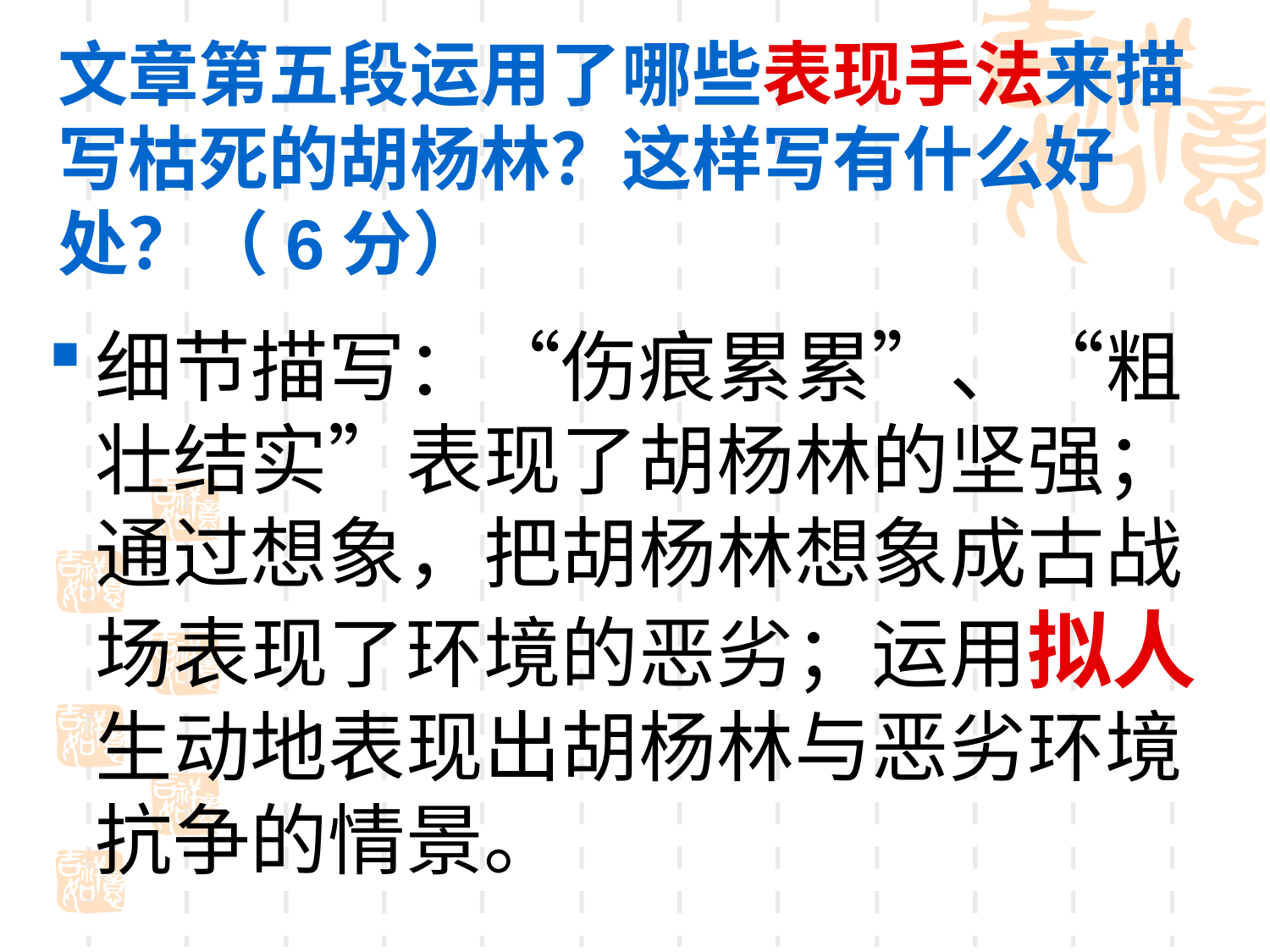

# 文章第五段运用了哪些表现手法来描写枯死的胡杨林？这样写有什么好处？（6分）
细节描写：“伤痕累累”、“粗壮结实”表现了胡杨林的坚强；通过想象，把胡杨林想象成古战场表现了环境的恶劣；运用拟人生动地表现出胡杨林与恶劣环境抗争的情景。